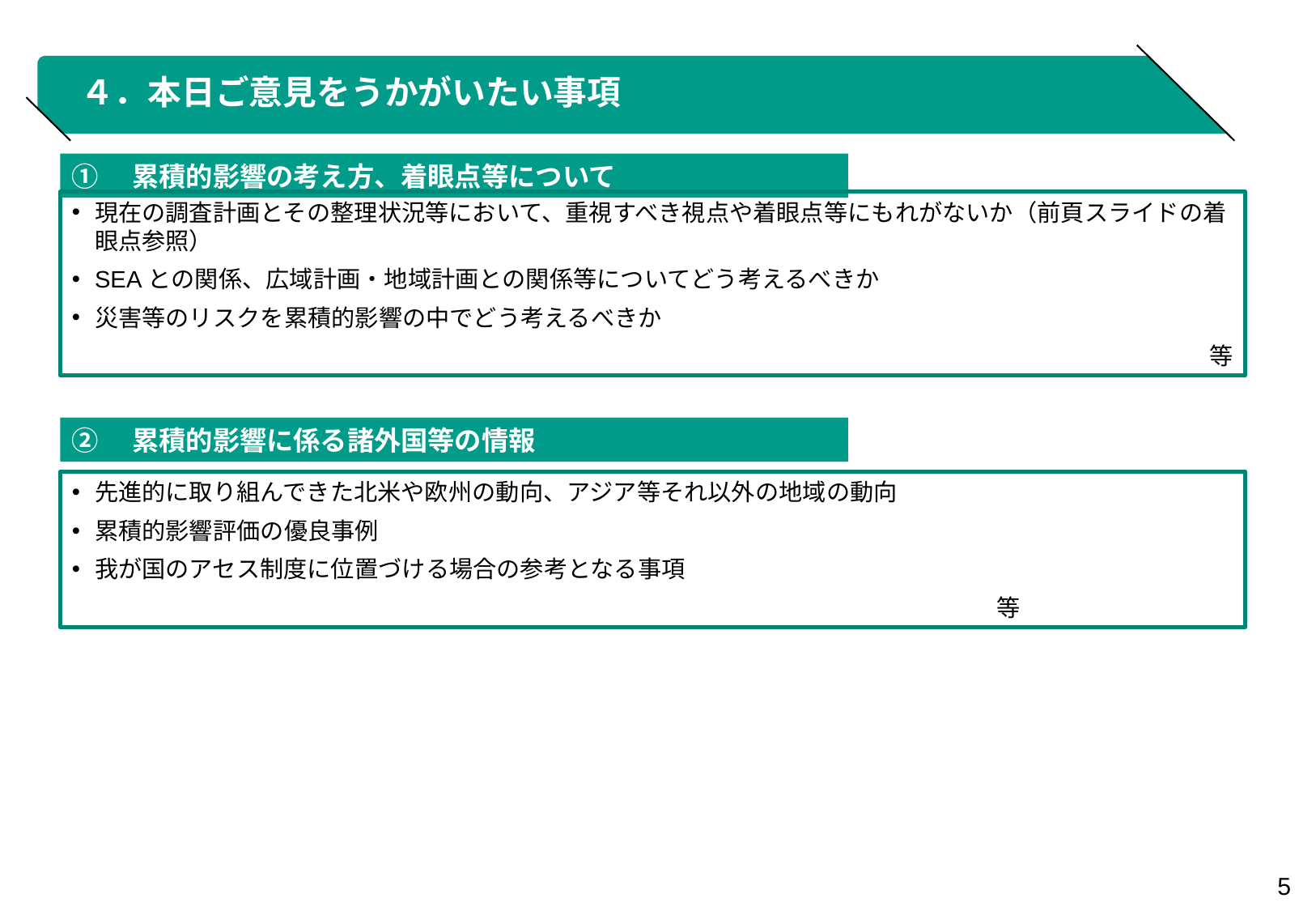

# ４．本日ご意見をうかがいたい事項
①　累積的影響の考え方、着眼点等について
現在の調査計画とその整理状況等において、重視すべき視点や着眼点等にもれがないか（前頁スライドの着眼点参照）
SEAとの関係、広域計画・地域計画との関係等についてどう考えるべきか
災害等のリスクを累積的影響の中でどう考えるべきか
等
②　累積的影響に係る諸外国等の情報
先進的に取り組んできた北米や欧州の動向、アジア等それ以外の地域の動向
累積的影響評価の優良事例
我が国のアセス制度に位置づける場合の参考となる事項
等